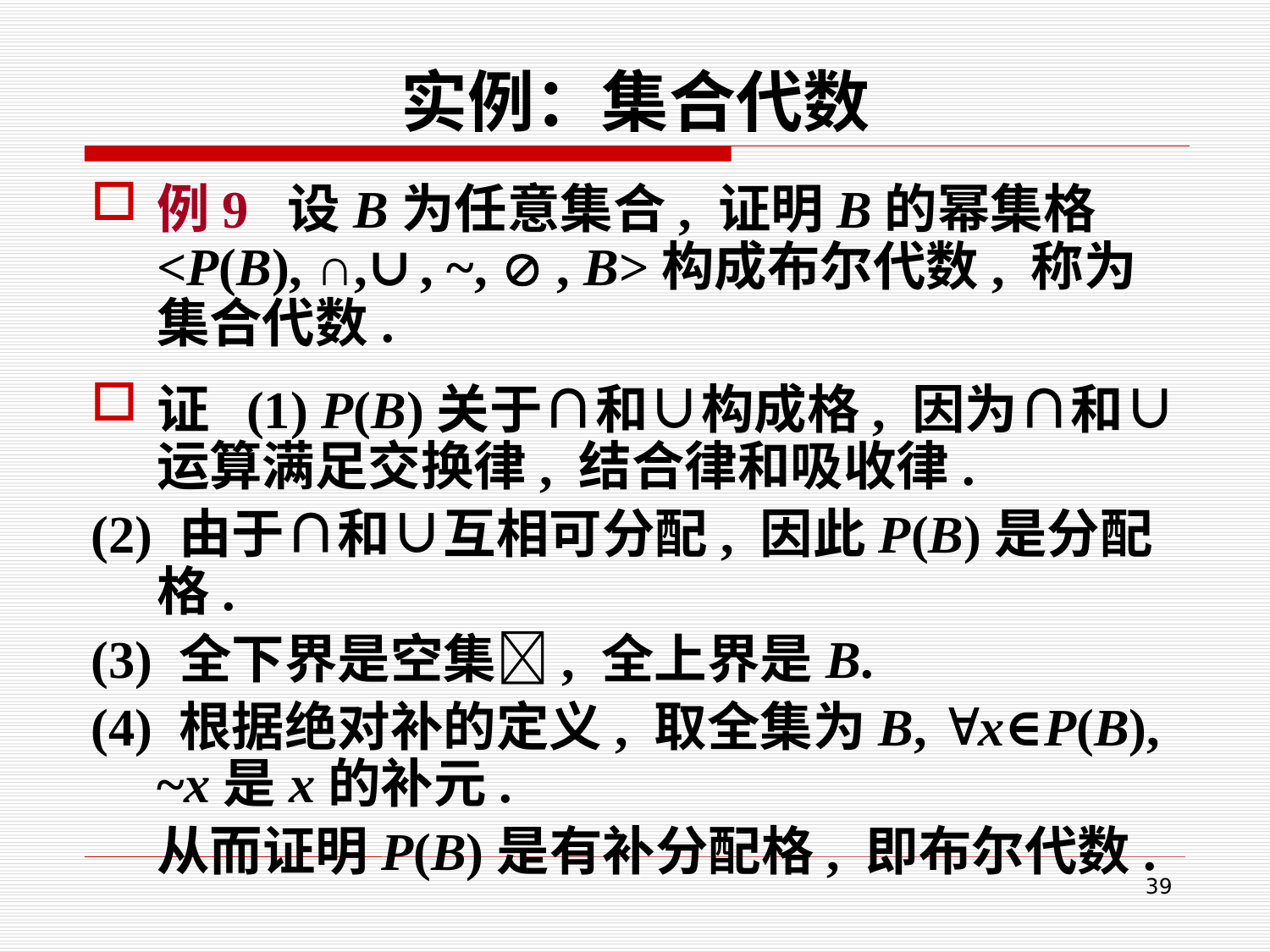

# 实例：集合代数
例9  设B为任意集合, 证明B的幂集格<P(B), ∩,∪, ~, ∅ , B>构成布尔代数, 称为集合代数.
证  (1) P(B)关于∩和∪构成格, 因为∩和∪运算满足交换律, 结合律和吸收律.
(2) 由于∩和∪互相可分配, 因此P(B)是分配格.
(3) 全下界是空集∅, 全上界是B.
(4) 根据绝对补的定义, 取全集为B, ∀x∈P(B), ~x是x的补元.
从而证明P(B)是有补分配格, 即布尔代数.
39